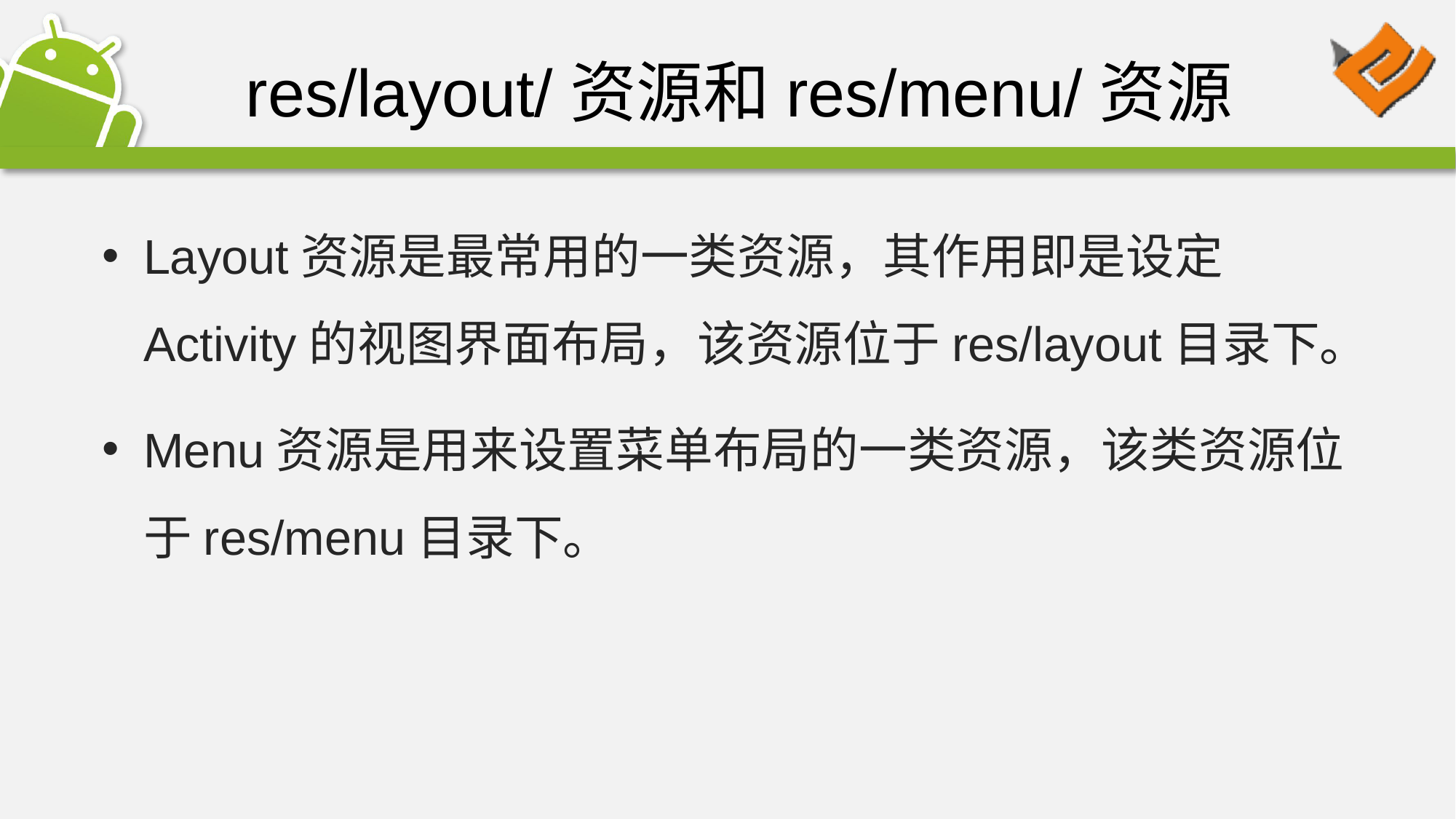

# res/layout/资源和res/menu/资源
Layout资源是最常用的一类资源，其作用即是设定Activity的视图界面布局，该资源位于res/layout目录下。
Menu资源是用来设置菜单布局的一类资源，该类资源位于res/menu目录下。